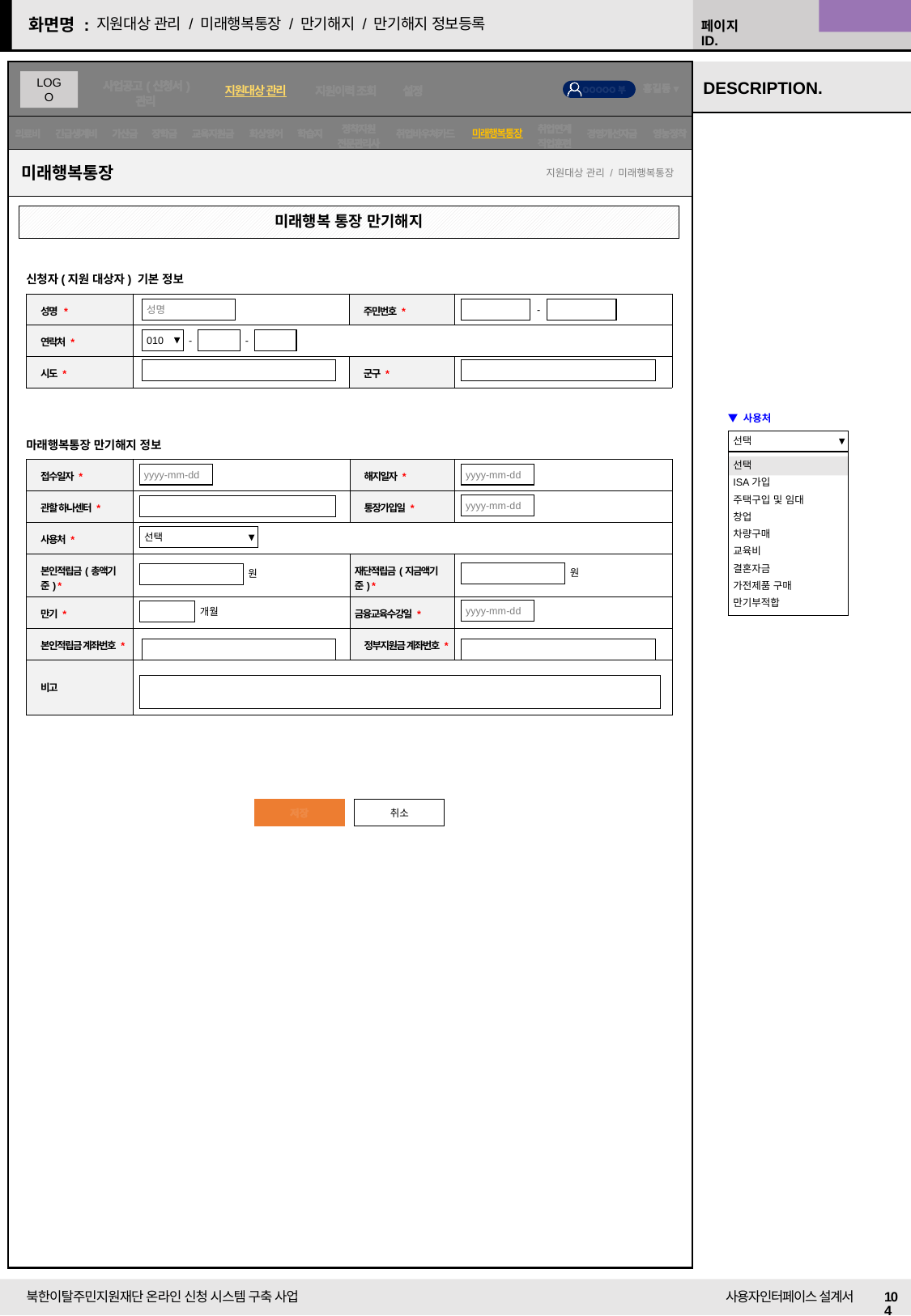

22/09/01 수정
지원대상 관리 / 미래행복통장 / 만기해지 / 만기해지 정보등록

미래행복통장
미래행복통장
지원대상 관리 / 미래행복통장
미래행복 통장 만기해지
신청자(지원 대상자) 기본 정보
| 성명 \* |  | 주민번호 \* |  |
| --- | --- | --- | --- |
| 연락처 \* |  |  |  |
| 시도 \* |  | 군구 \* |  |

-
성명
-
-
010

▼ 사용처
선택

선택
ISA가입
주택구입 및 임대
창업
차량구매
교육비
결혼자금
가전제품 구매
만기부적합

마래행복통장 만기해지 정보
| 접수일자 \* |  | 해지일자 \* |  |
| --- | --- | --- | --- |
| 관할 하나센터 \* |  | 통장가입일 \* |  |
| 사용처 \* |  |  |  |
| 본인적립금(총액기준) \* |  | 재단적립금(지금액기준) \* |  |
| 만기 \* |  | 금융교육수강일 \* |  |
| 본인적립금 계좌번호 \* |  | 정부지원금 계좌번호 \* |  |
| 비고 |  |  |  |
yyyy-mm-dd
yyyy-mm-dd
yyyy-mm-dd

선택

원

원

yyyy-mm-dd
개월

저장
취소
104